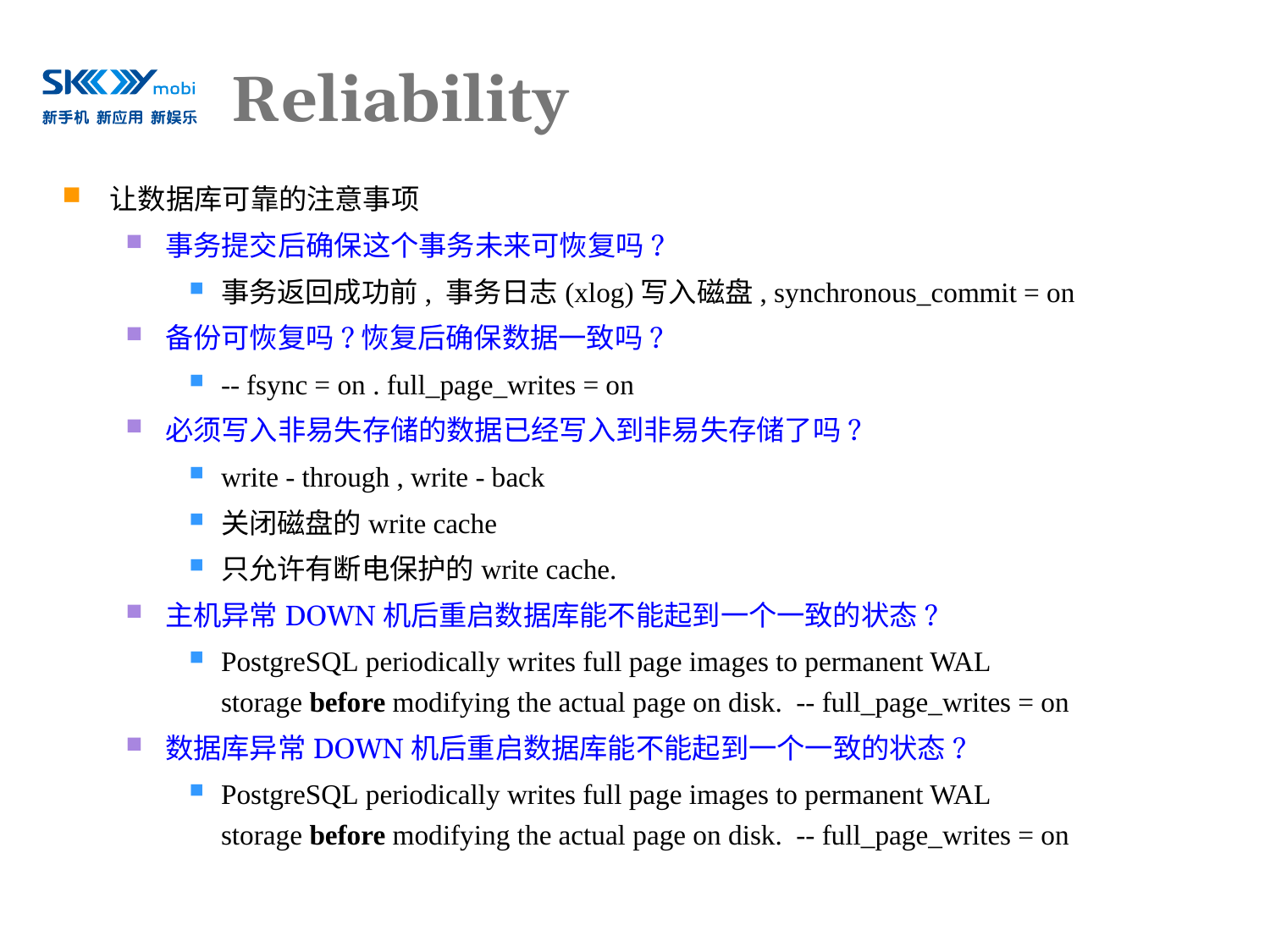

# Reliability
让数据库可靠的注意事项
事务提交后确保这个事务未来可恢复吗?
事务返回成功前, 事务日志(xlog)写入磁盘, synchronous_commit = on
备份可恢复吗?恢复后确保数据一致吗?
-- fsync = on . full_page_writes = on
必须写入非易失存储的数据已经写入到非易失存储了吗?
write - through , write - back
关闭磁盘的write cache
只允许有断电保护的write cache.
主机异常DOWN机后重启数据库能不能起到一个一致的状态?
PostgreSQL periodically writes full page images to permanent WAL storage before modifying the actual page on disk.  -- full_page_writes = on
数据库异常DOWN机后重启数据库能不能起到一个一致的状态?
PostgreSQL periodically writes full page images to permanent WAL storage before modifying the actual page on disk.  -- full_page_writes = on